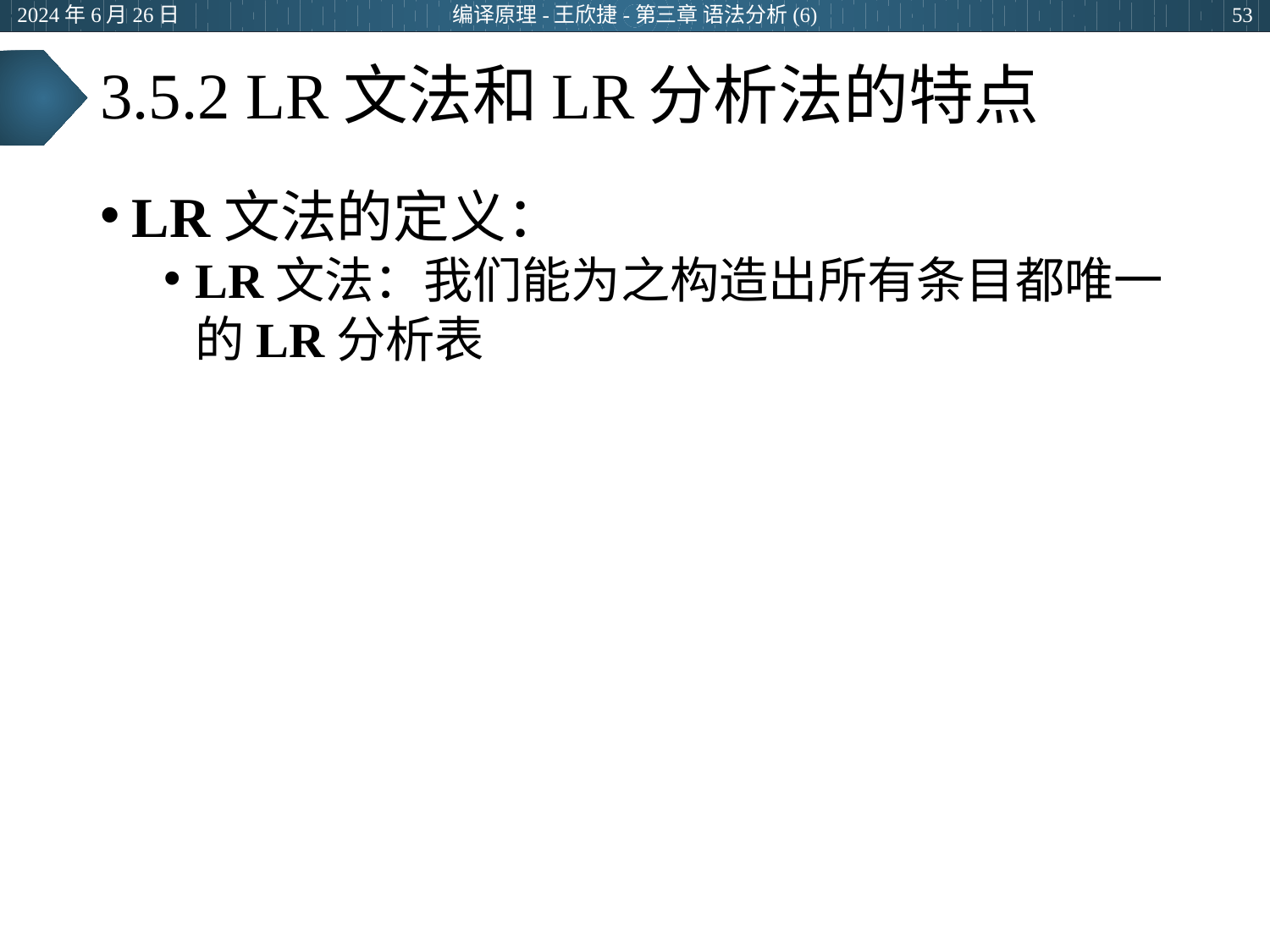

2024年6月26日
编译原理-王欣捷-第三章 语法分析(6)
53
# 3.5.2 LR文法和LR分析法的特点
LR文法的定义：
LR文法：我们能为之构造出所有条目都唯一的LR分析表